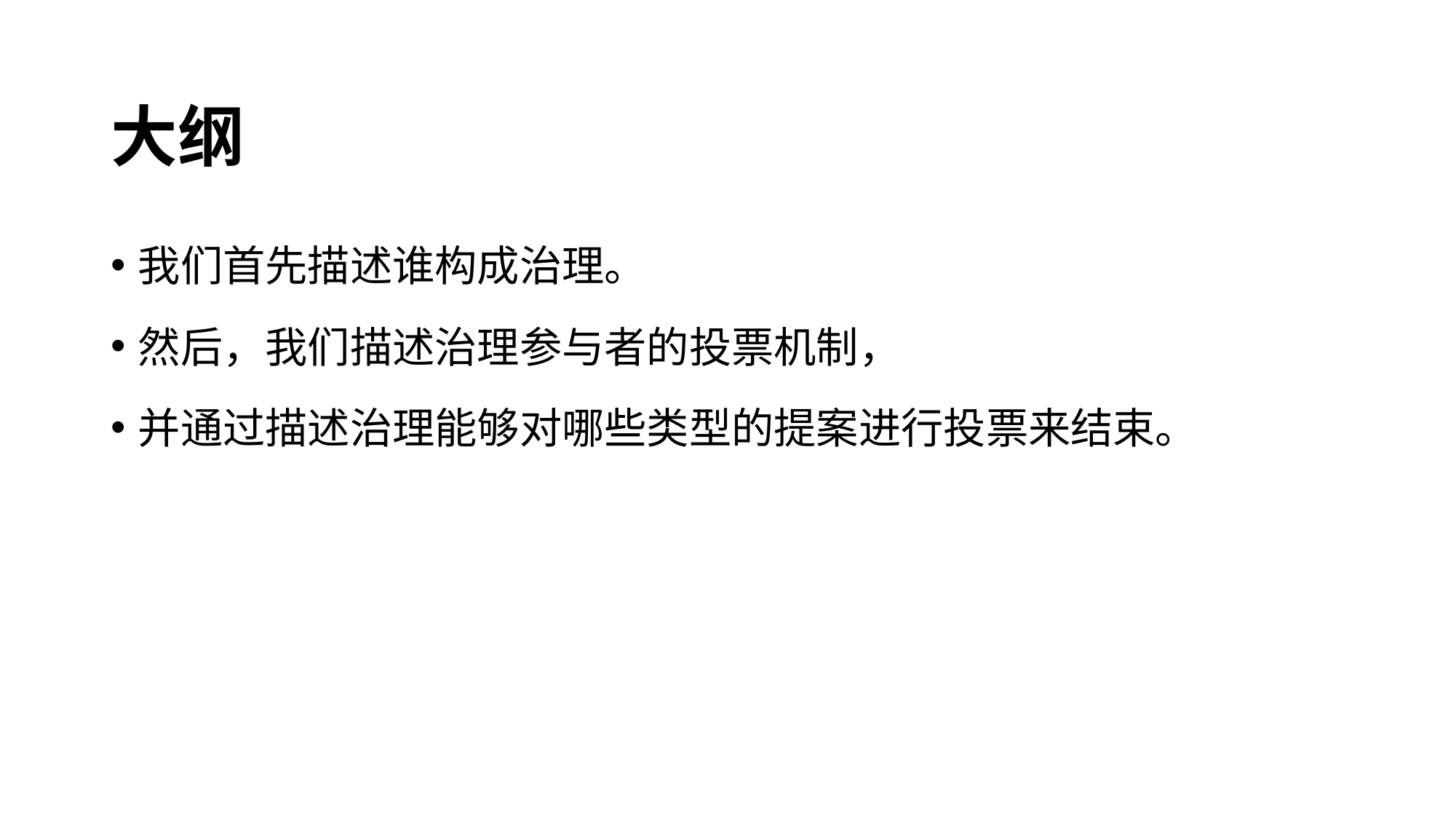

# 大纲
我们首先描述谁构成治理。
然后，我们描述治理参与者的投票机制，
并通过描述治理能够对哪些类型的提案进行投票来结束。